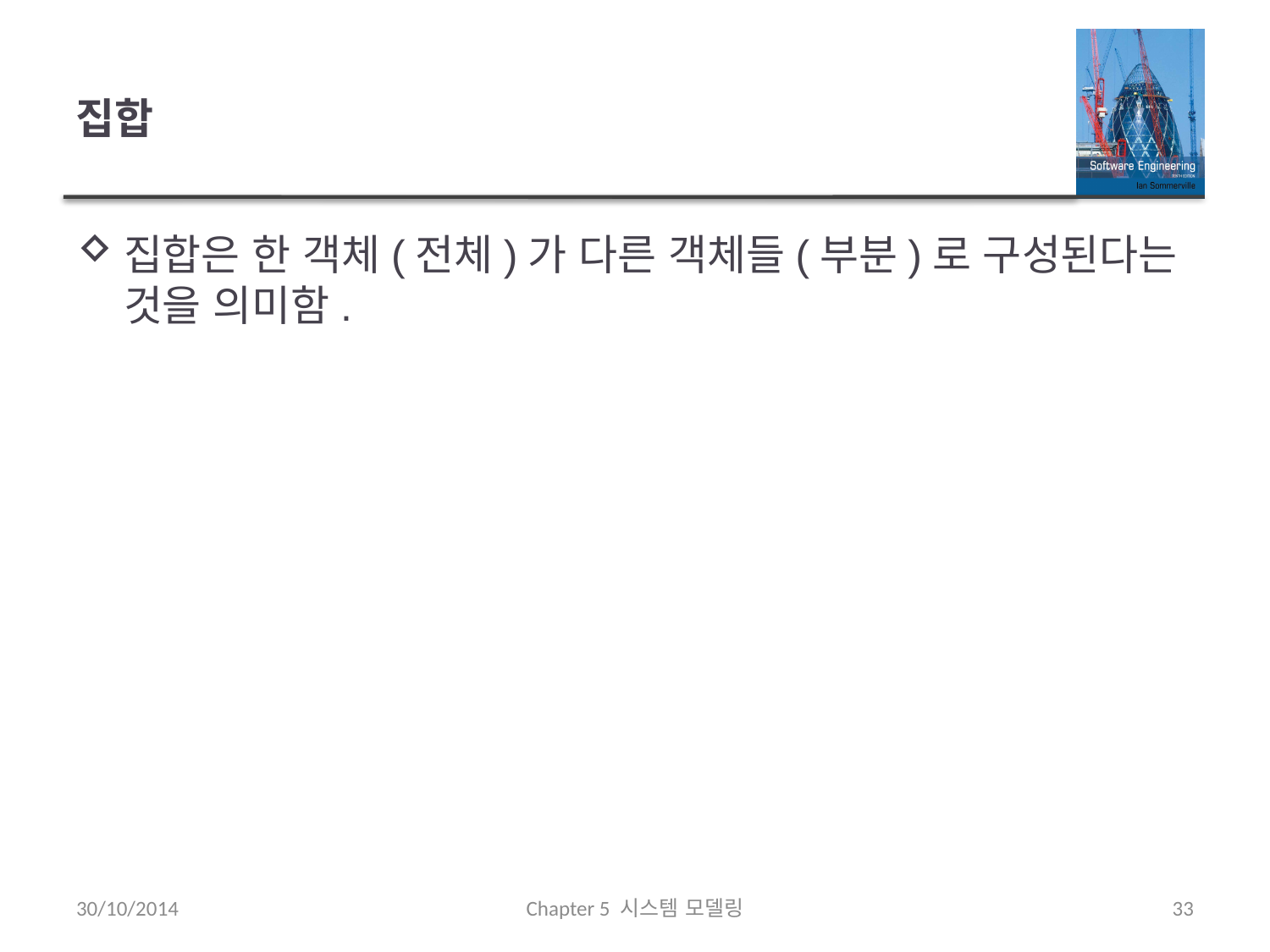

# 집합
집합은 한 객체(전체)가 다른 객체들(부분)로 구성된다는 것을 의미함.
30/10/2014
Chapter 5 시스템 모델링
33